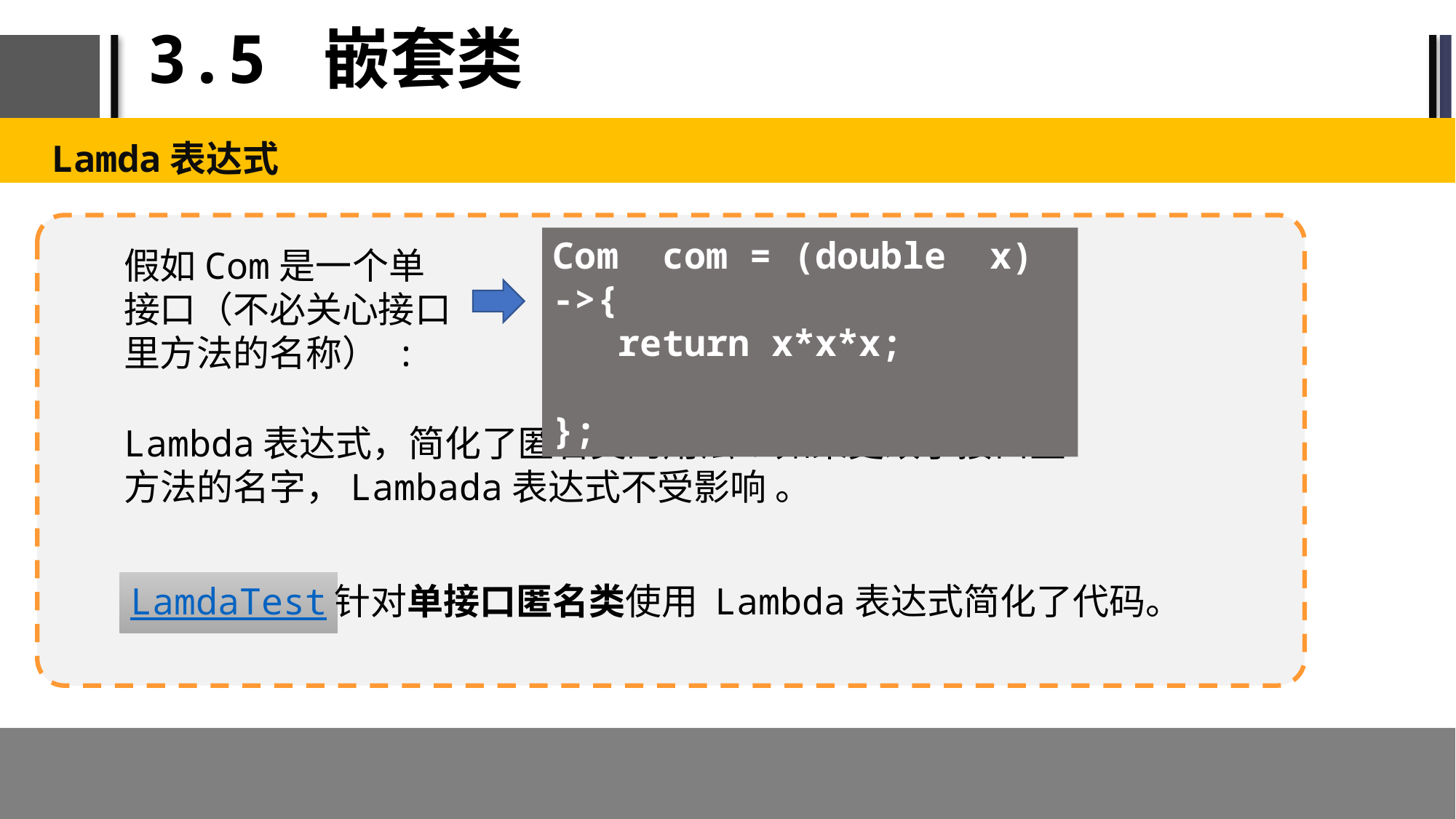

# 3.5 嵌套类

Lamda表达式

Com  com = (double  x) ->{
   return x*x*x;
};
假如Com是一个单接口（不必关心接口里方法的名称） :

Lambda表达式，简化了匿名类的用法.如果更改了接口里方法的名字，Lambada表达式不受影响 。
LamdaTest
针对单接口匿名类使用 Lambda表达式简化了代码。